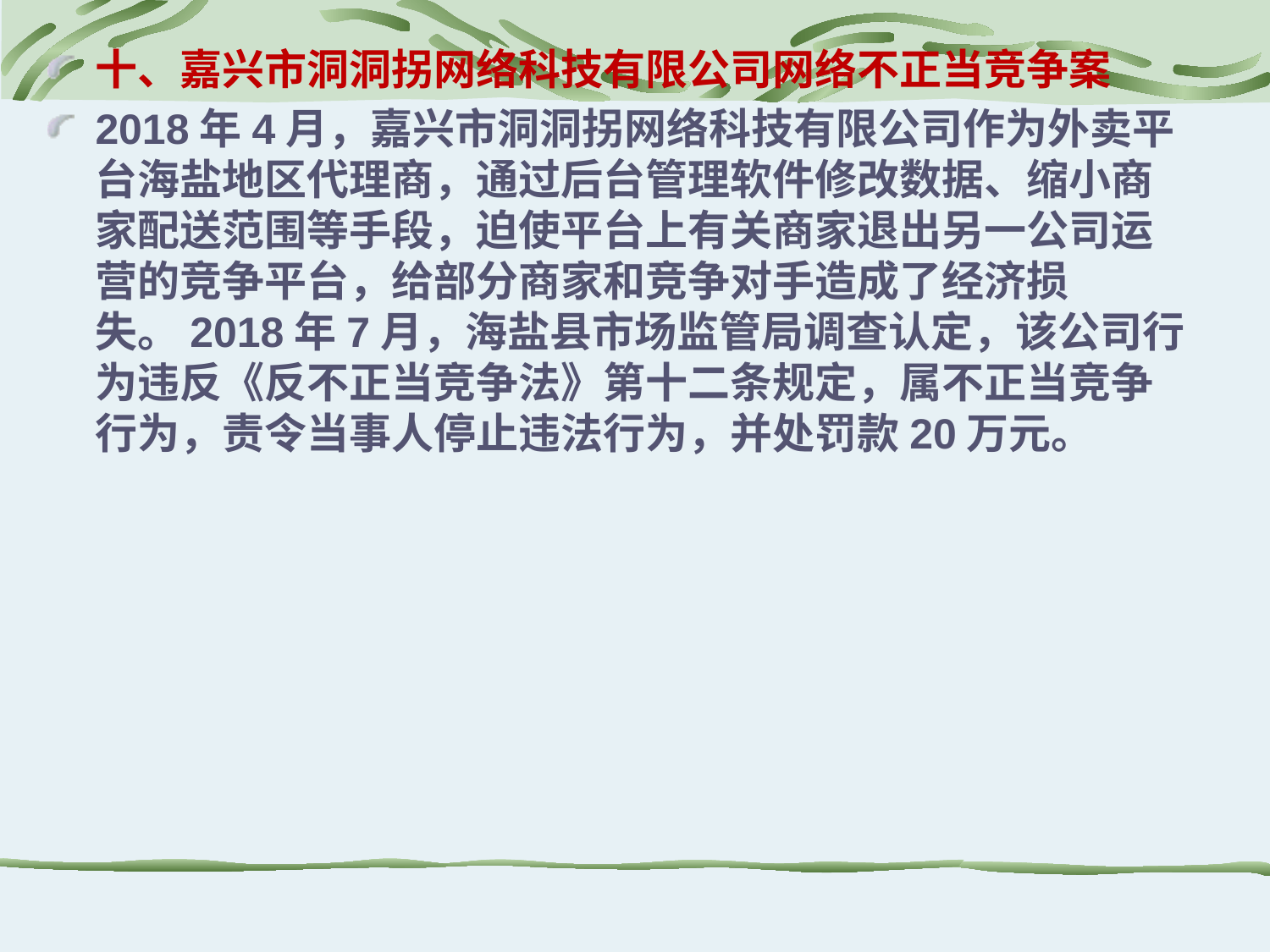

十、嘉兴市洞洞拐网络科技有限公司网络不正当竞争案
2018年4月，嘉兴市洞洞拐网络科技有限公司作为外卖平台海盐地区代理商，通过后台管理软件修改数据、缩小商家配送范围等手段，迫使平台上有关商家退出另一公司运营的竞争平台，给部分商家和竞争对手造成了经济损失。2018年7月，海盐县市场监管局调查认定，该公司行为违反《反不正当竞争法》第十二条规定，属不正当竞争行为，责令当事人停止违法行为，并处罚款20万元。
#